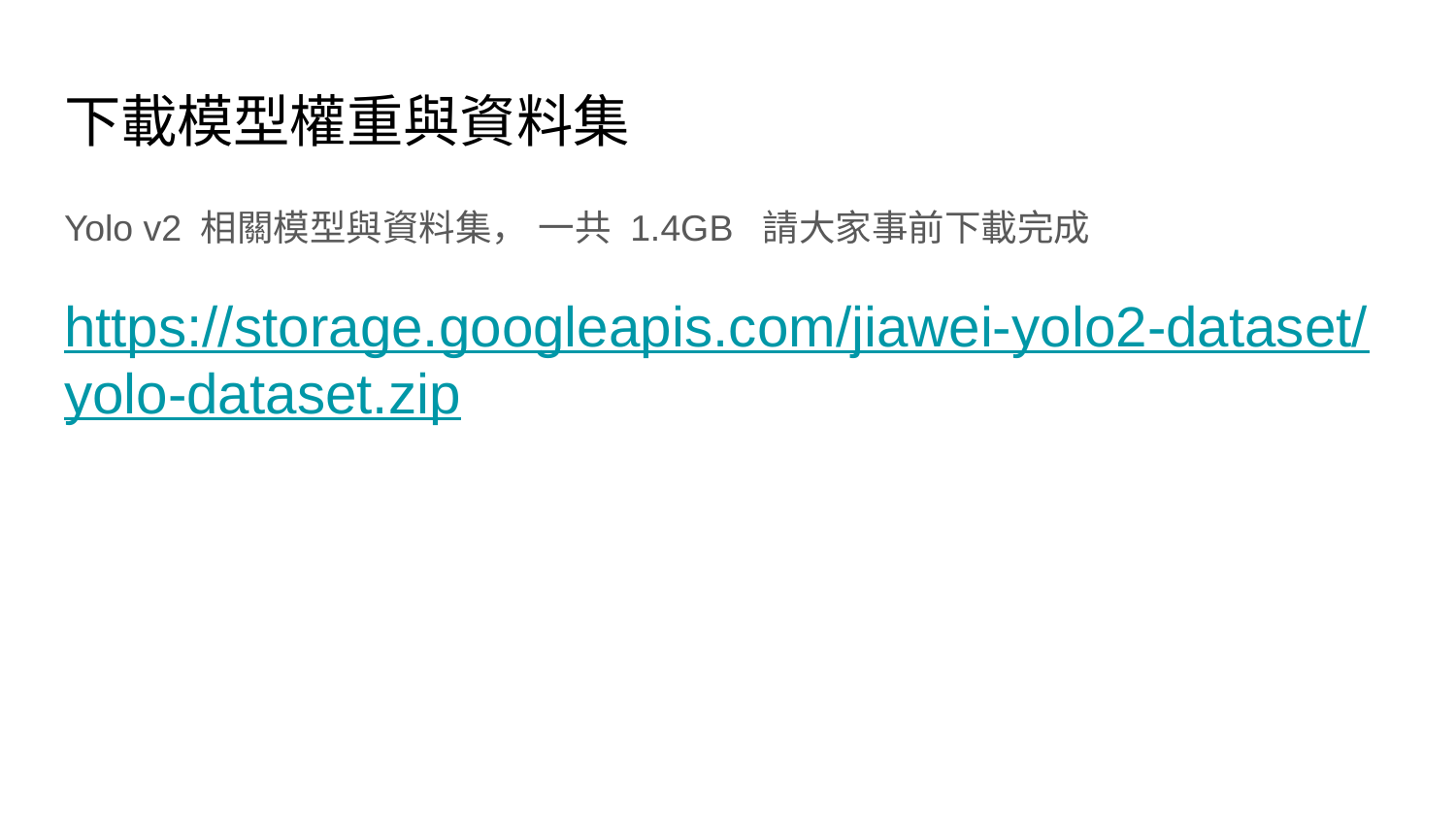

# 下載模型權重與資料集
Yolo v2 相關模型與資料集， 一共 1.4GB  請大家事前下載完成
https://storage.googleapis.com/jiawei-yolo2-dataset/yolo-dataset.zip